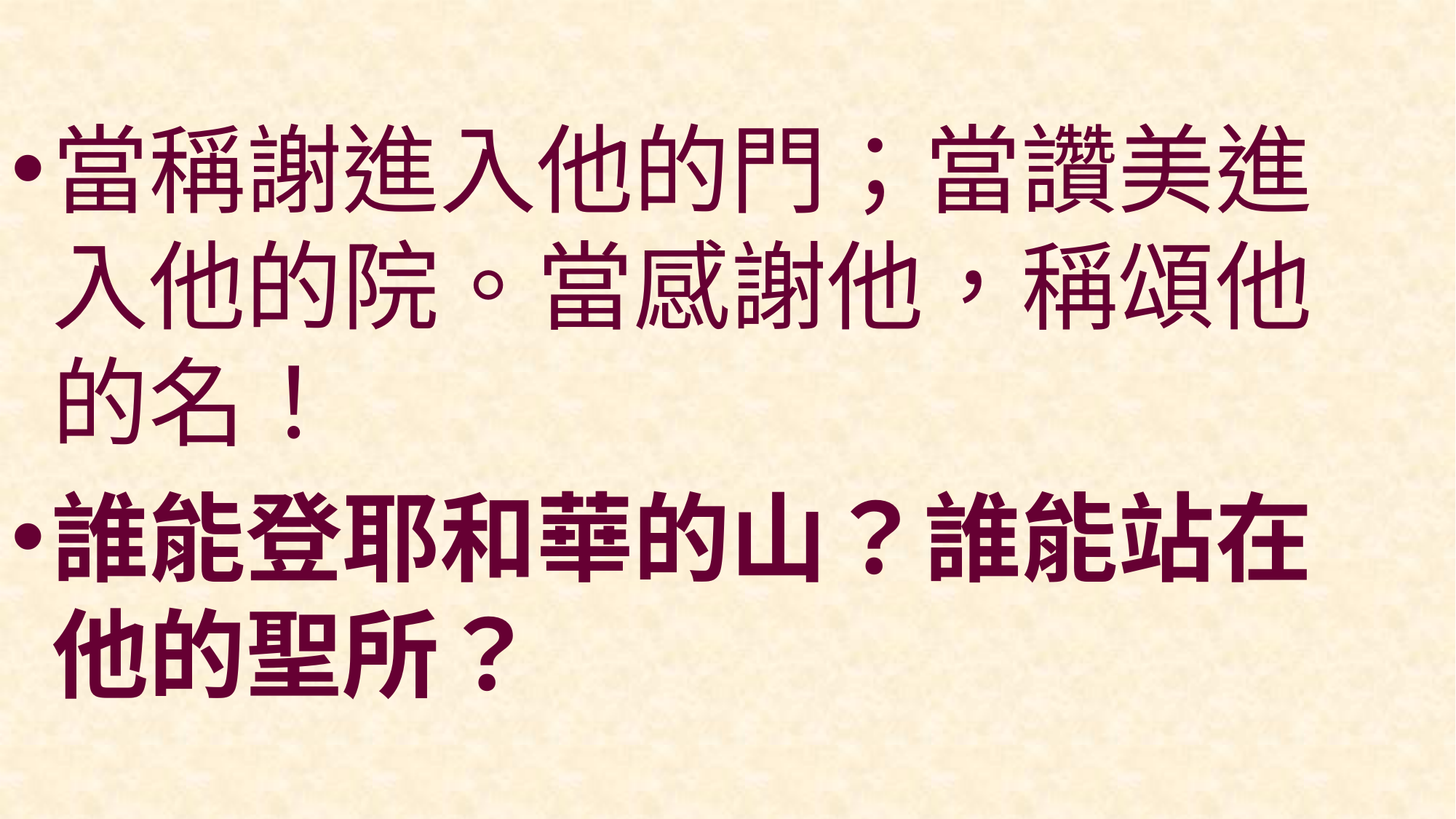

當稱謝進入他的門；當讚美進入他的院。當感謝他，稱頌他的名！
誰能登耶和華的山？誰能站在他的聖所？